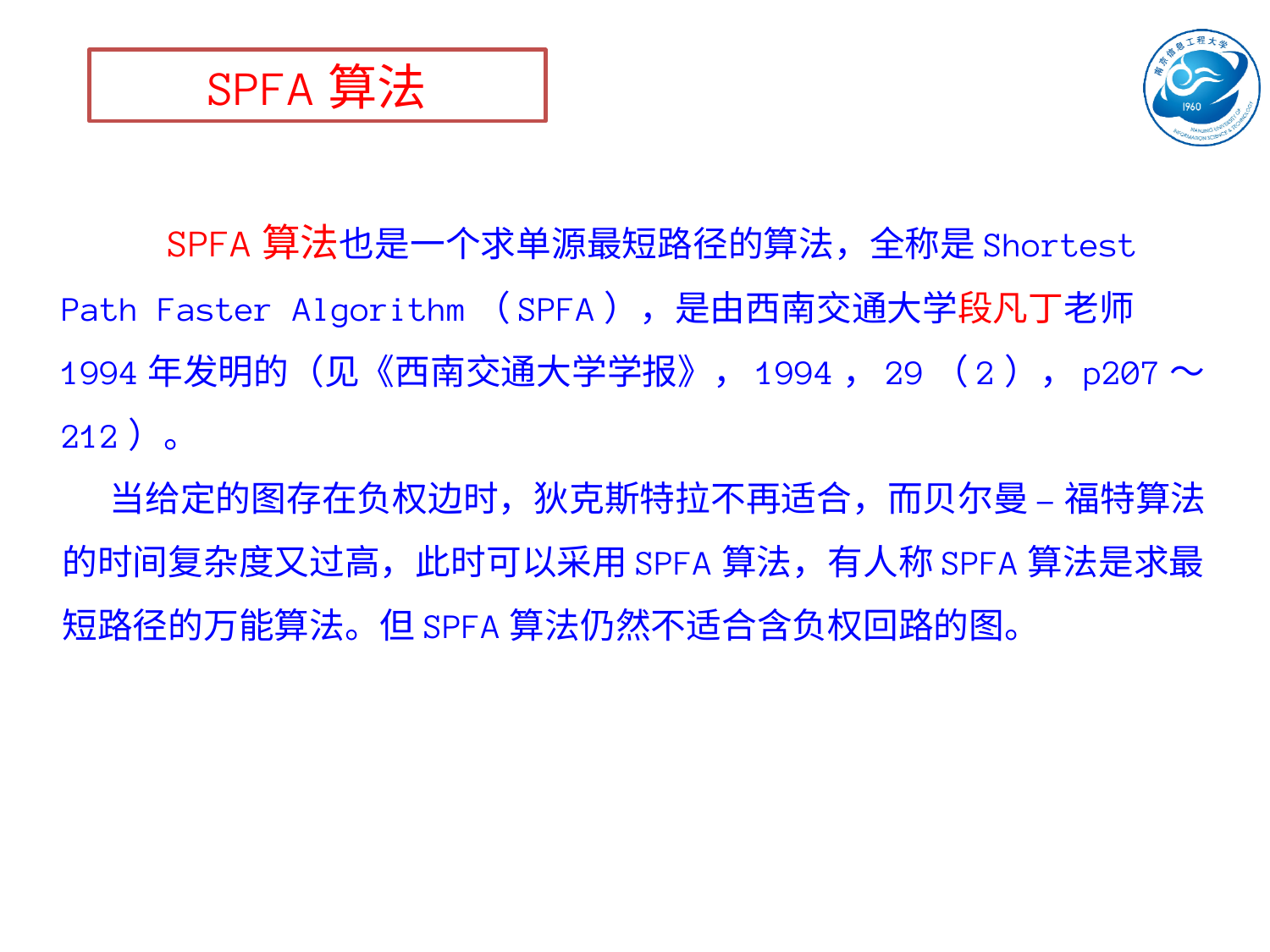

SPFA算法
     SPFA算法也是一个求单源最短路径的算法，全称是Shortest Path Faster Algorithm（SPFA），是由西南交通大学段凡丁老师1994年发明的（见《西南交通大学学报》，1994，29（2），p207～212）。
     当给定的图存在负权边时，狄克斯特拉不再适合，而贝尔曼-福特算法的时间复杂度又过高，此时可以采用SPFA算法，有人称SPFA算法是求最短路径的万能算法。但SPFA算法仍然不适合含负权回路的图。